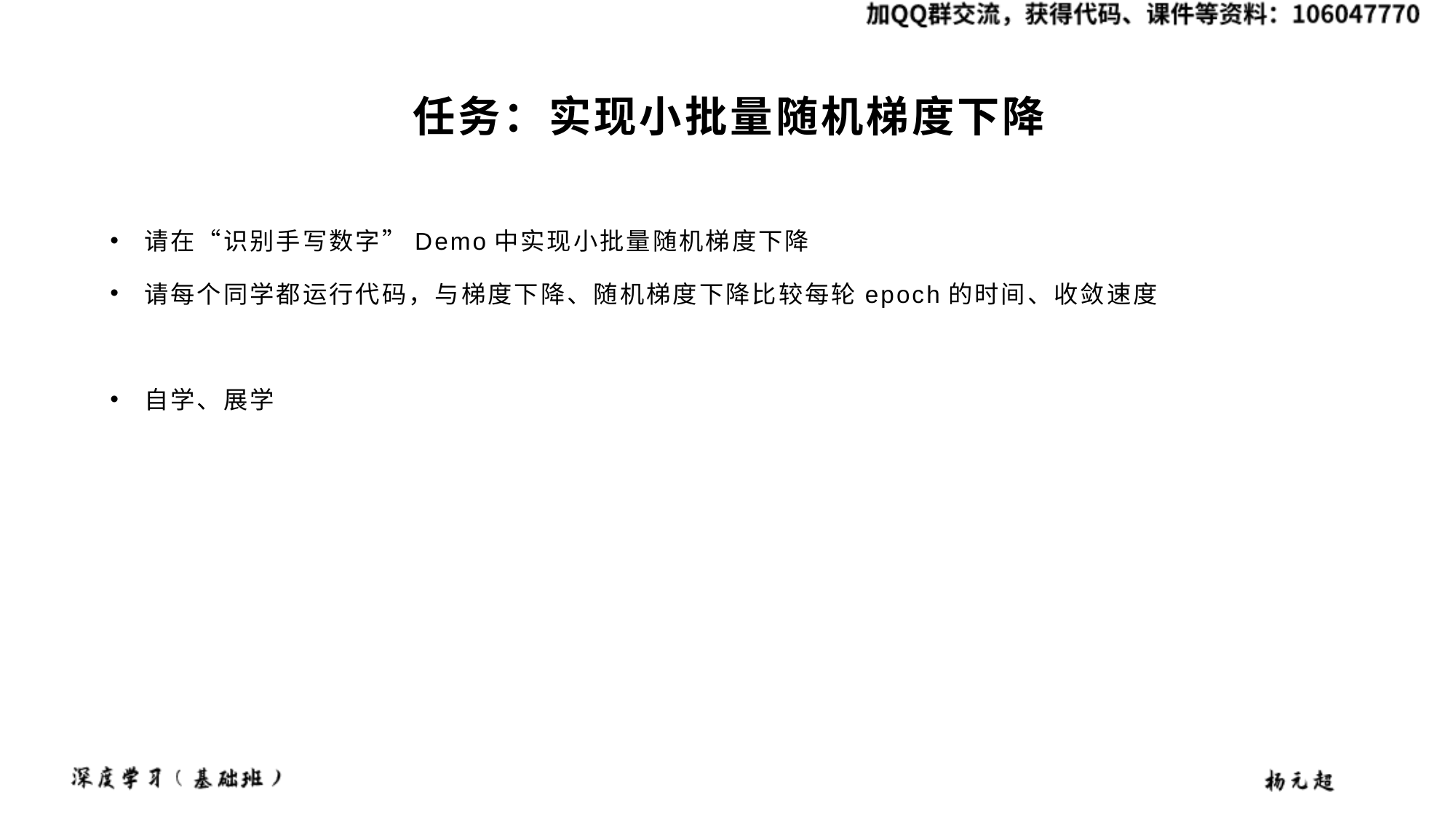

# 任务：实现小批量随机梯度下降
请在“识别手写数字”Demo中实现小批量随机梯度下降
请每个同学都运行代码，与梯度下降、随机梯度下降比较每轮epoch的时间、收敛速度

自学、展学